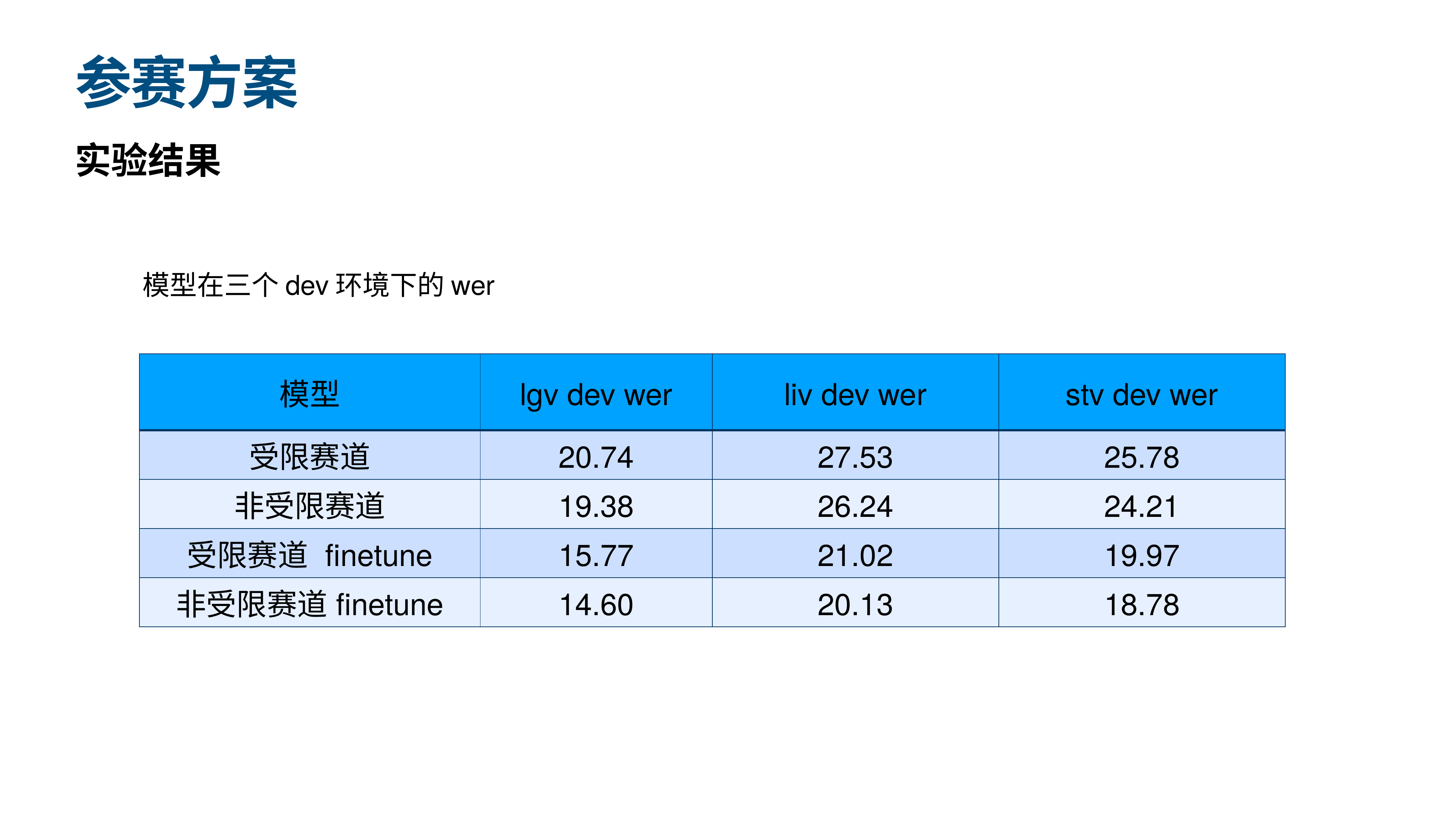

# 参赛方案
实验结果
模型在三个dev环境下的wer
| 模型 | lgv dev wer | liv dev wer | stv dev wer |
| --- | --- | --- | --- |
| 受限赛道 | 20.74 | 27.53 | 25.78 |
| 非受限赛道 | 19.38 | 26.24 | 24.21 |
| 受限赛道 finetune | 15.77 | 21.02 | 19.97 |
| 非受限赛道finetune | 14.60 | 20.13 | 18.78 |